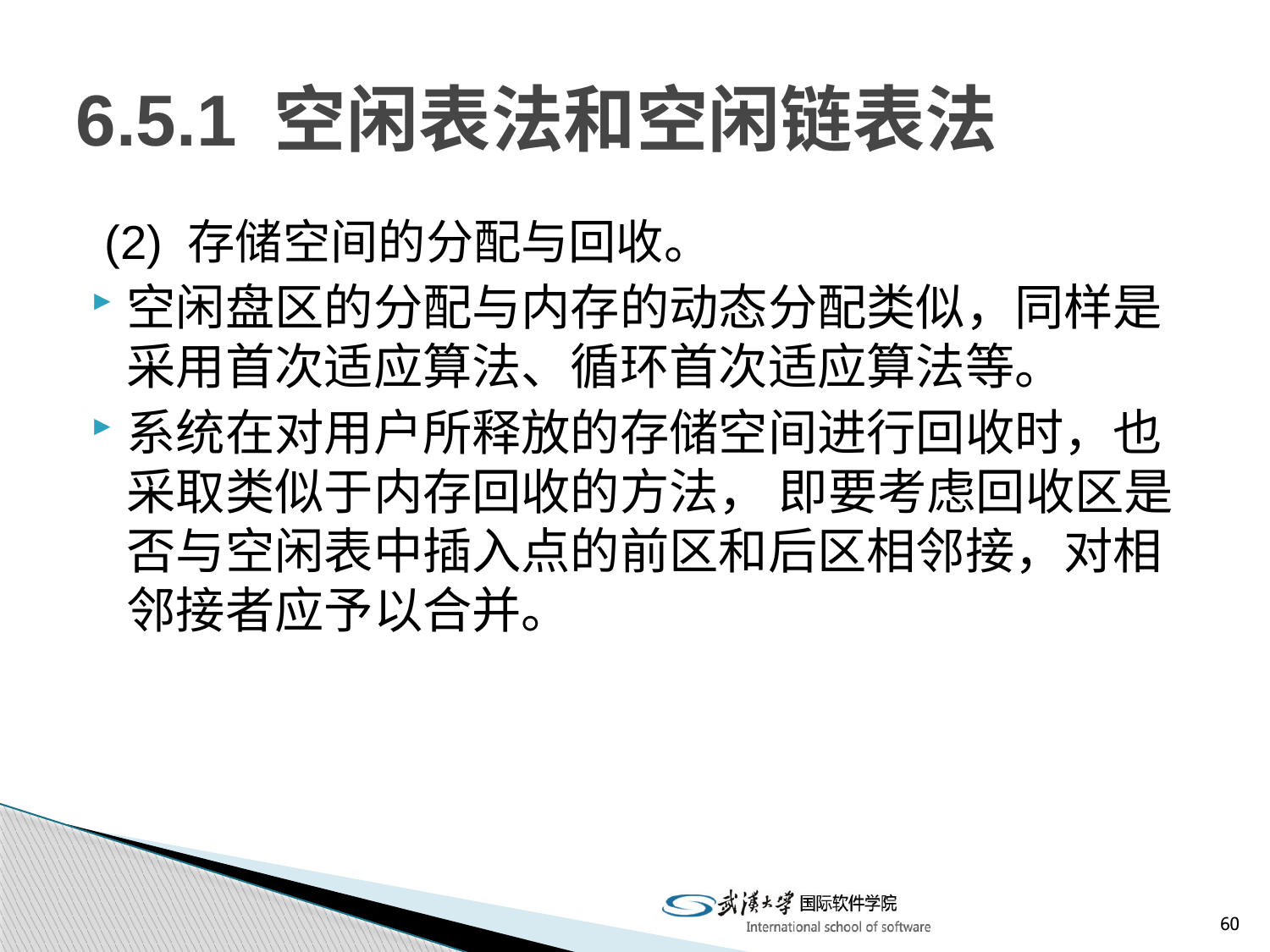

# 6.5.1 空闲表法和空闲链表法
 (2) 存储空间的分配与回收。
空闲盘区的分配与内存的动态分配类似，同样是采用首次适应算法、循环首次适应算法等。
系统在对用户所释放的存储空间进行回收时，也采取类似于内存回收的方法， 即要考虑回收区是否与空闲表中插入点的前区和后区相邻接，对相邻接者应予以合并。
60